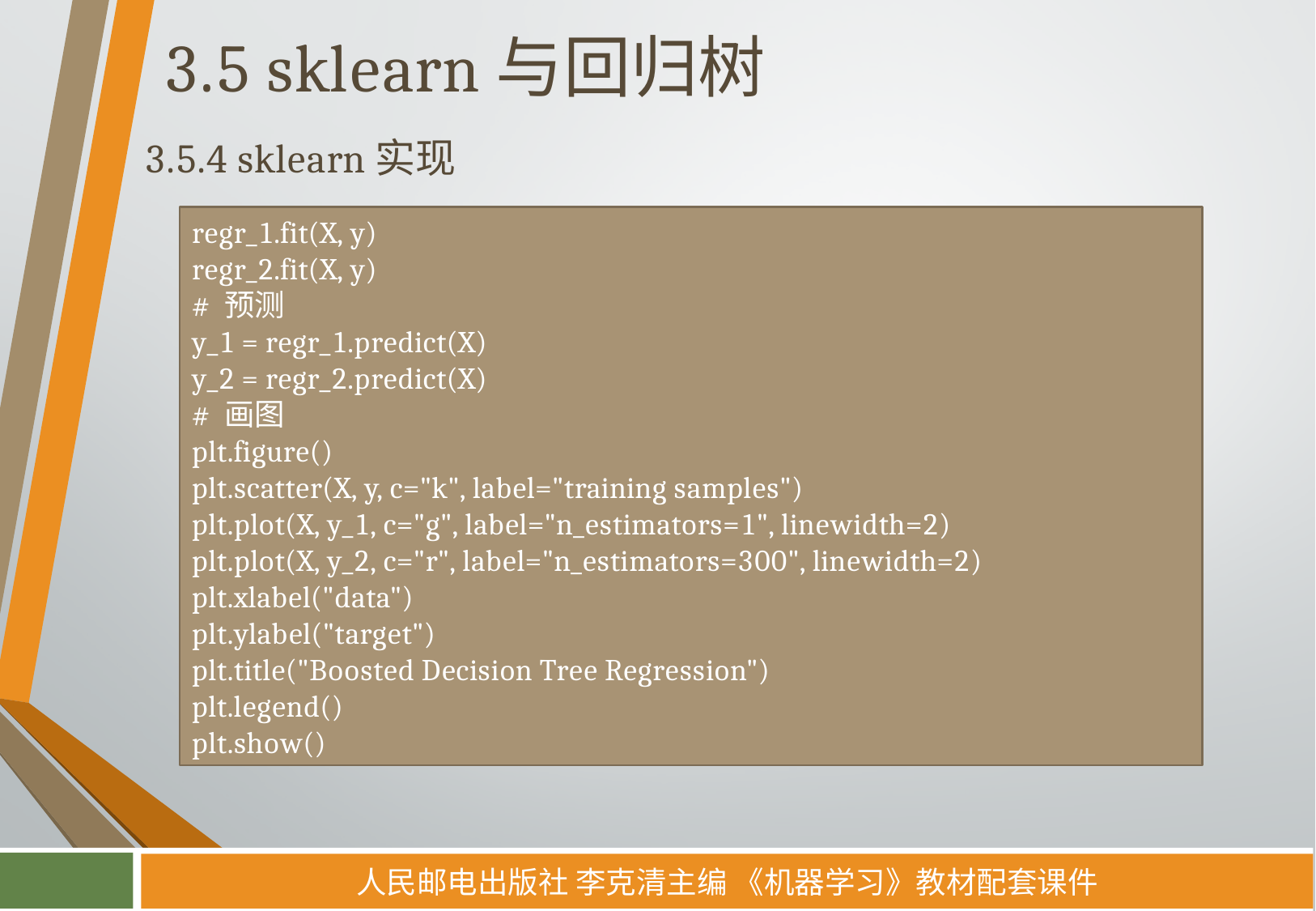

# 3.5 sklearn与回归树
3.5.4 sklearn实现
regr_1.fit(X, y)
regr_2.fit(X, y)
# 预测
y_1 = regr_1.predict(X)
y_2 = regr_2.predict(X)
# 画图
plt.figure()
plt.scatter(X, y, c="k", label="training samples")
plt.plot(X, y_1, c="g", label="n_estimators=1", linewidth=2)
plt.plot(X, y_2, c="r", label="n_estimators=300", linewidth=2)
plt.xlabel("data")
plt.ylabel("target")
plt.title("Boosted Decision Tree Regression")
plt.legend()
plt.show()